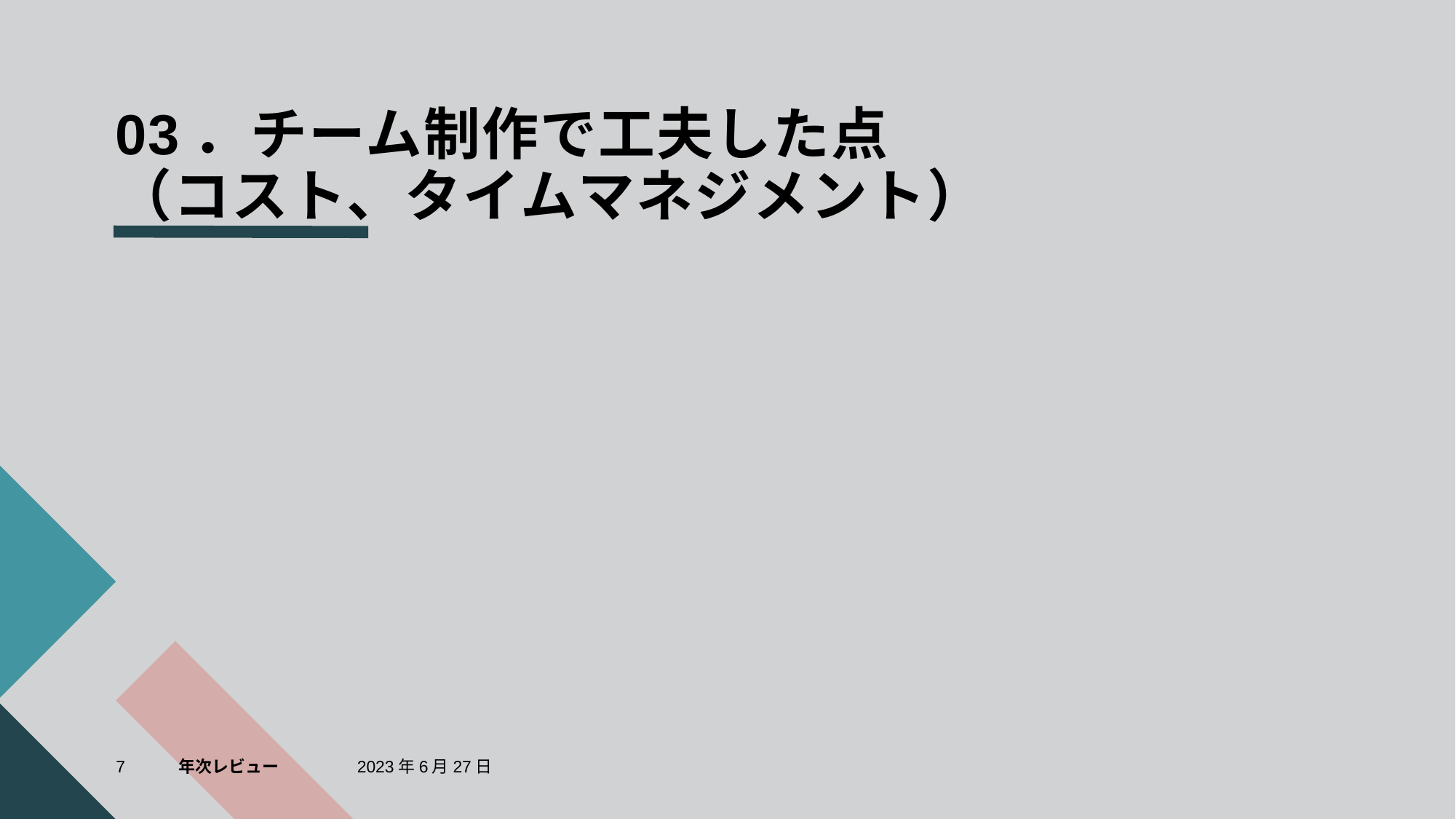

# 03．チーム制作で工夫した点 （コスト、タイムマネジメント）

7
年次レビュー
2023年6月27日